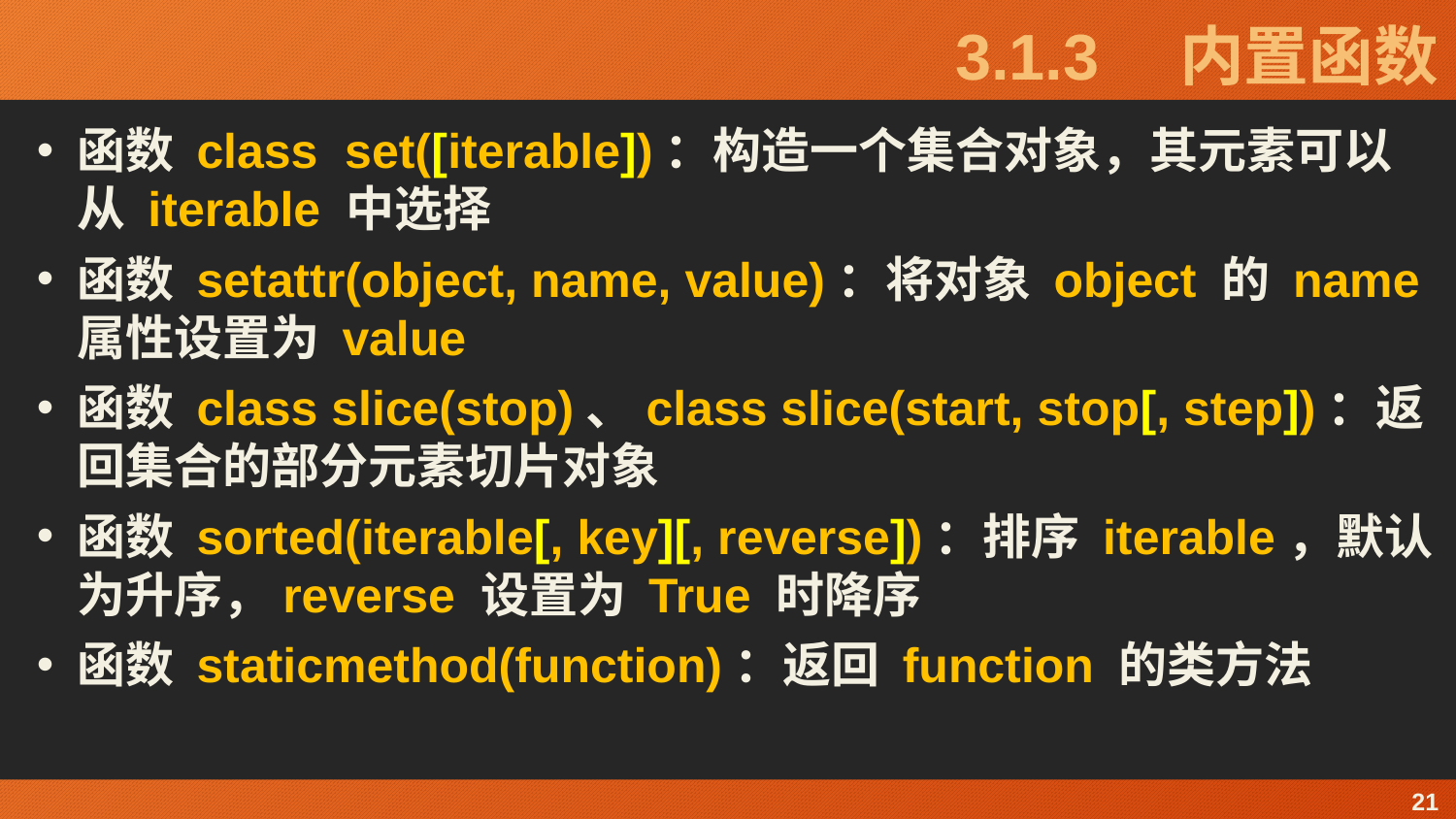

# 3.1.3　内置函数
函数 class  set([iterable])：构造一个集合对象，其元素可以从 iterable 中选择
函数 setattr(object, name, value)：将对象 object 的 name 属性设置为 value
函数 class slice(stop)、class slice(start, stop[, step])：返回集合的部分元素切片对象
函数 sorted(iterable[, key][, reverse])：排序 iterable，默认为升序，reverse 设置为 True 时降序
函数 staticmethod(function)：返回 function 的类方法
21